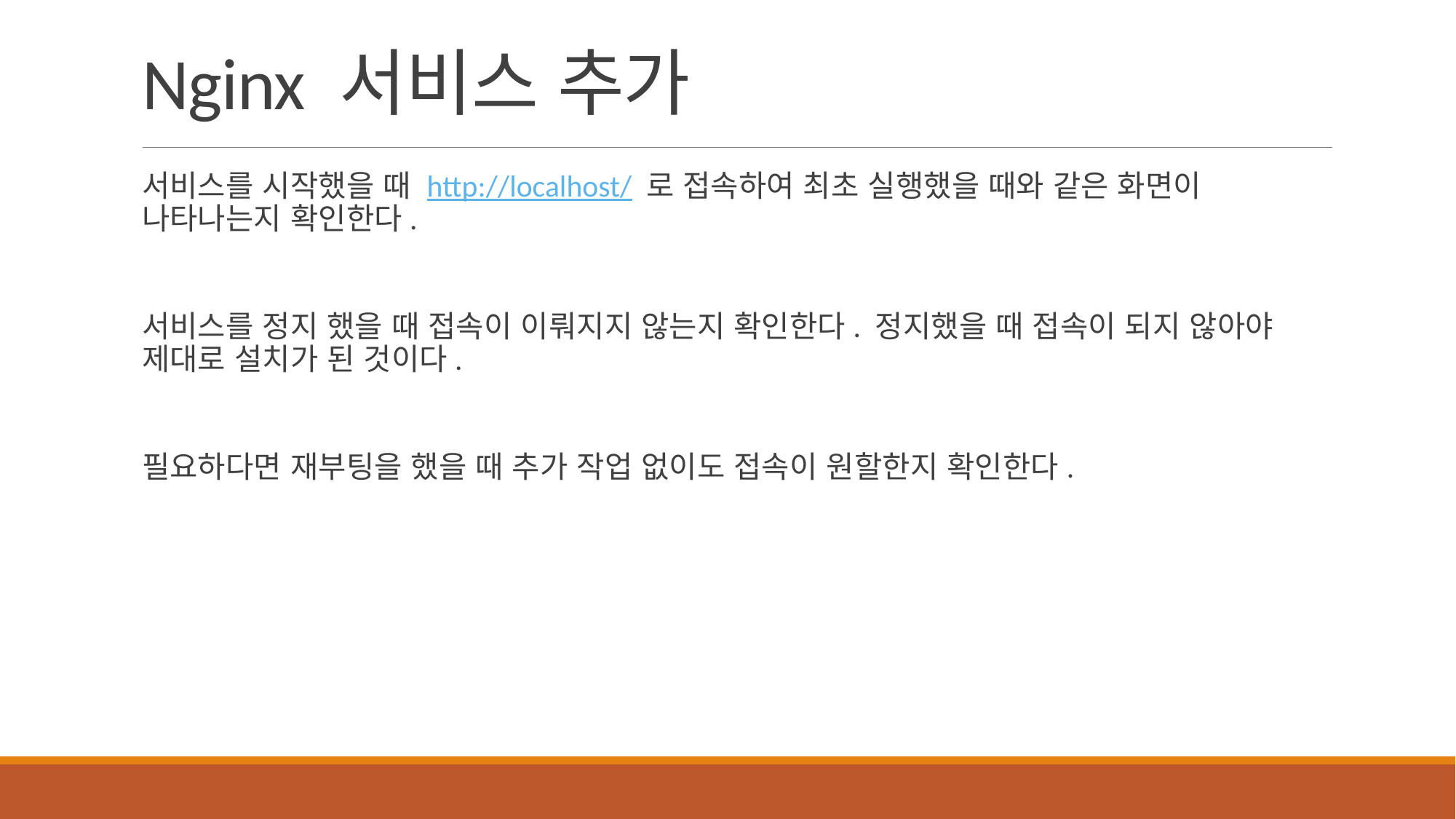

# Nginx 서비스 추가
서비스를 시작했을 때 http://localhost/ 로 접속하여 최초 실행했을 때와 같은 화면이 나타나는지 확인한다.

서비스를 정지 했을 때 접속이 이뤄지지 않는지 확인한다. 정지했을 때 접속이 되지 않아야 제대로 설치가 된 것이다.

필요하다면 재부팅을 했을 때 추가 작업 없이도 접속이 원할한지 확인한다.